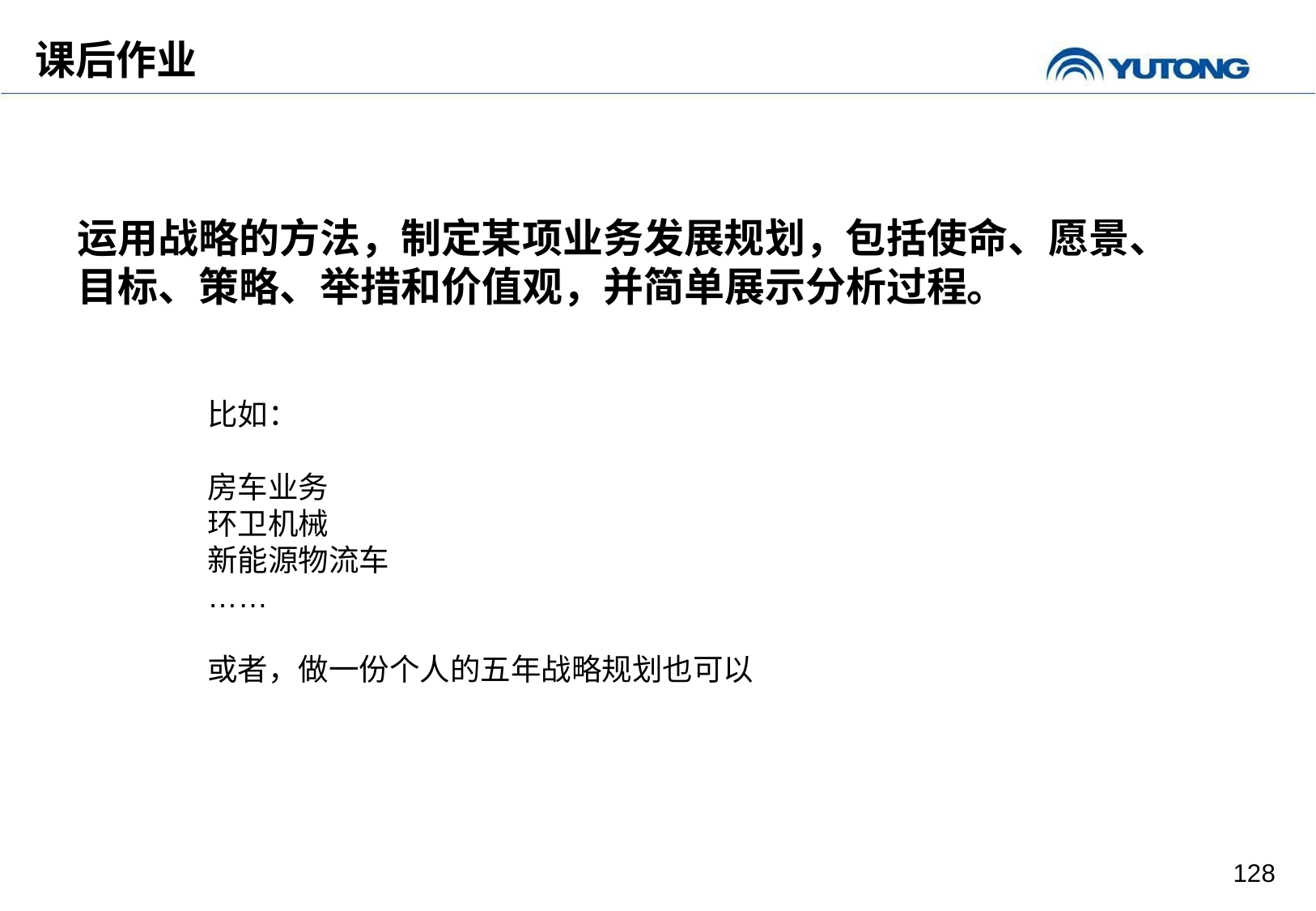

课后作业
运用战略的方法，制定某项业务发展规划，包括使命、愿景、目标、策略、举措和价值观，并简单展示分析过程。

比如：

房车业务
环卫机械
新能源物流车
……

或者，做一份个人的五年战略规划也可以
128